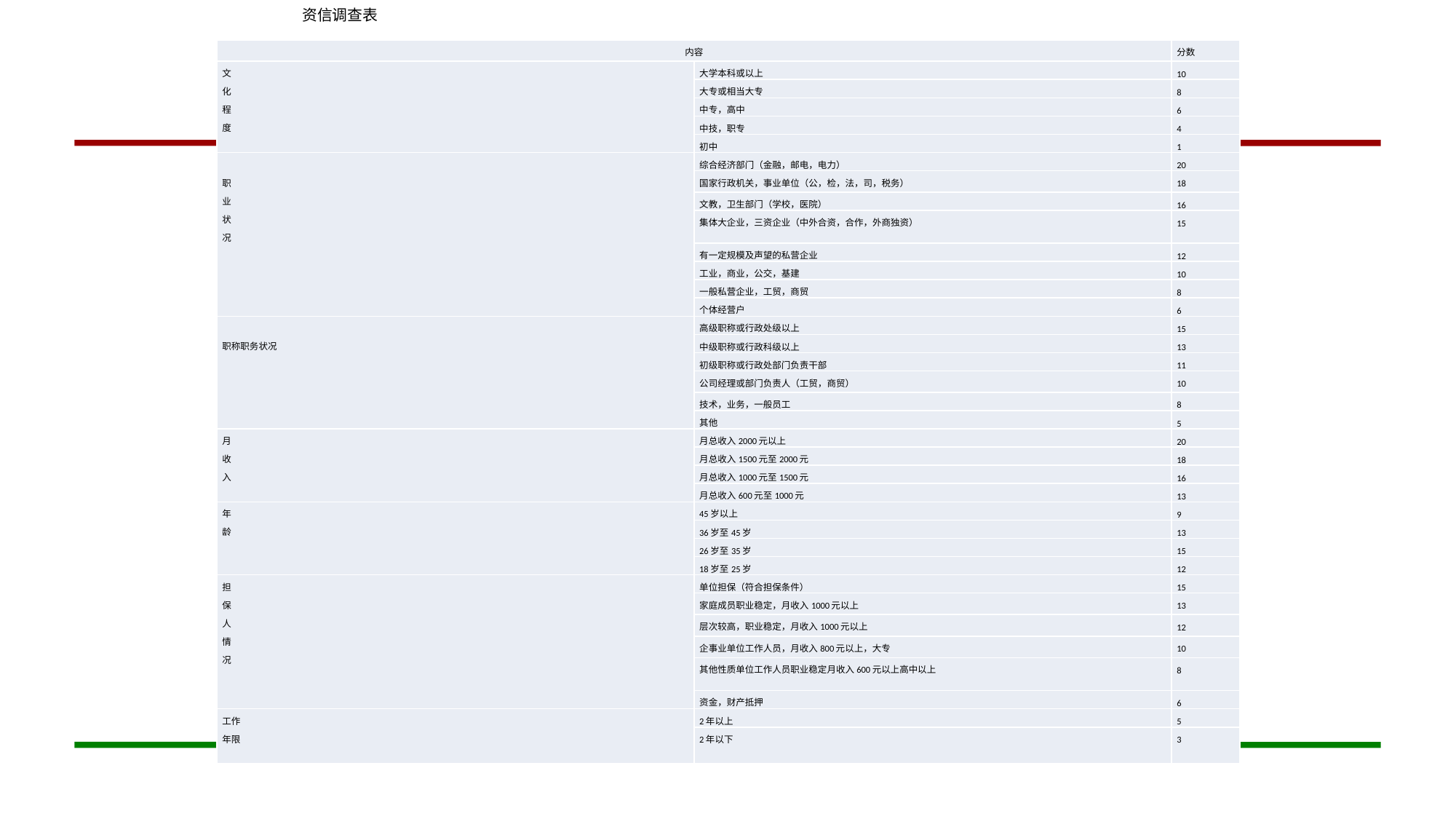

资信调查表

| 内容 |  | 分数 |
| --- | --- | --- |
| 文 化 程 度 | 大学本科或以上 | 10 |
|  | 大专或相当大专 | 8 |
|  | 中专，高中 | 6 |
|  | 中技，职专 | 4 |
|  | 初中 | 1 |
| 职 业 状 况 | 综合经济部门（金融，邮电，电力） | 20 |
|  | 国家行政机关，事业单位（公，检，法，司，税务） | 18 |
|  | 文教，卫生部门（学校，医院） | 16 |
|  | 集体大企业，三资企业（中外合资，合作，外商独资） | 15 |
|  | 有一定规模及声望的私营企业 | 12 |
|  | 工业，商业，公交，基建 | 10 |
|  | 一般私营企业，工贸，商贸 | 8 |
|  | 个体经营户 | 6 |
| 职称职务状况 | 高级职称或行政处级以上 | 15 |
|  | 中级职称或行政科级以上 | 13 |
|  | 初级职称或行政处部门负责干部 | 11 |
|  | 公司经理或部门负责人（工贸，商贸） | 10 |
|  | 技术，业务，一般员工 | 8 |
|  | 其他 | 5 |
| 月 收 入 | 月总收入2000元以上 | 20 |
|  | 月总收入1500元至2000元 | 18 |
|  | 月总收入1000元至1500元 | 16 |
|  | 月总收入600元至1000元 | 13 |
| 年 龄 | 45岁以上 | 9 |
|  | 36岁至45岁 | 13 |
|  | 26岁至35岁 | 15 |
|  | 18岁至25岁 | 12 |
| 担 保 人 情 况 | 单位担保（符合担保条件） | 15 |
|  | 家庭成员职业稳定，月收入1000元以上 | 13 |
|  | 层次较高，职业稳定，月收入1000元以上 | 12 |
|  | 企事业单位工作人员，月收入800元以上，大专 | 10 |
|  | 其他性质单位工作人员职业稳定月收入600元以上高中以上 | 8 |
|  | 资金，财产抵押 | 6 |
| 工作 年限 | 2年以上 | 5 |
|  | 2年以下 | 3 |